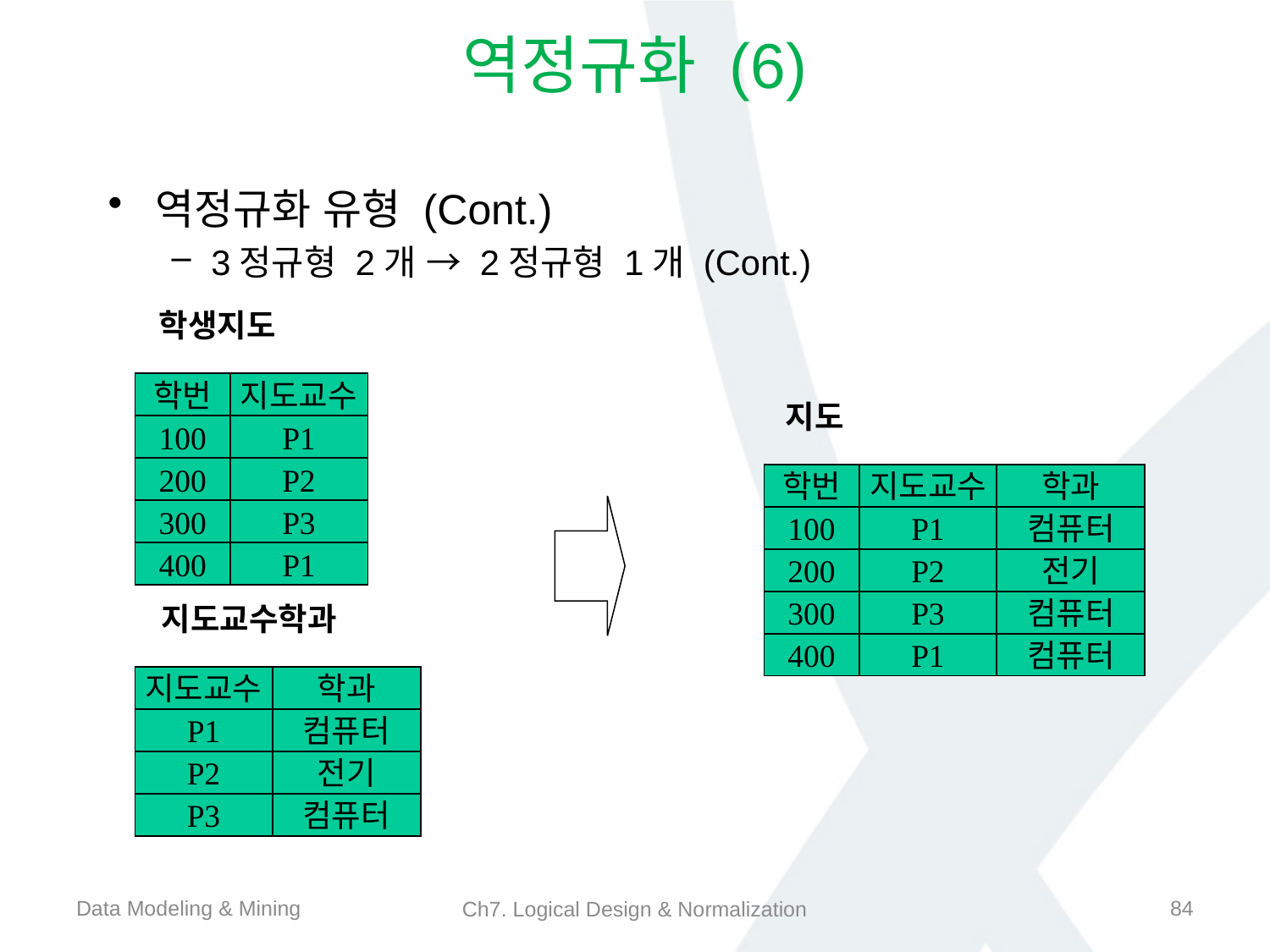

# 역정규화 (6)
역정규화 유형 (Cont.)
3정규형 2개 → 2정규형 1개 (Cont.)

학생지도
학번
지도교수
100
P1
200
P2
300
P3
400
P1
지도
학번
지도교수
학과
100
P1
컴퓨터
200
P2
전기
300
P3
컴퓨터
400
P1
컴퓨터

지도교수학과
지도교수
학과
P1
컴퓨터
P2
전기
P3
컴퓨터
Data Modeling & Mining
84
Ch7. Logical Design & Normalization